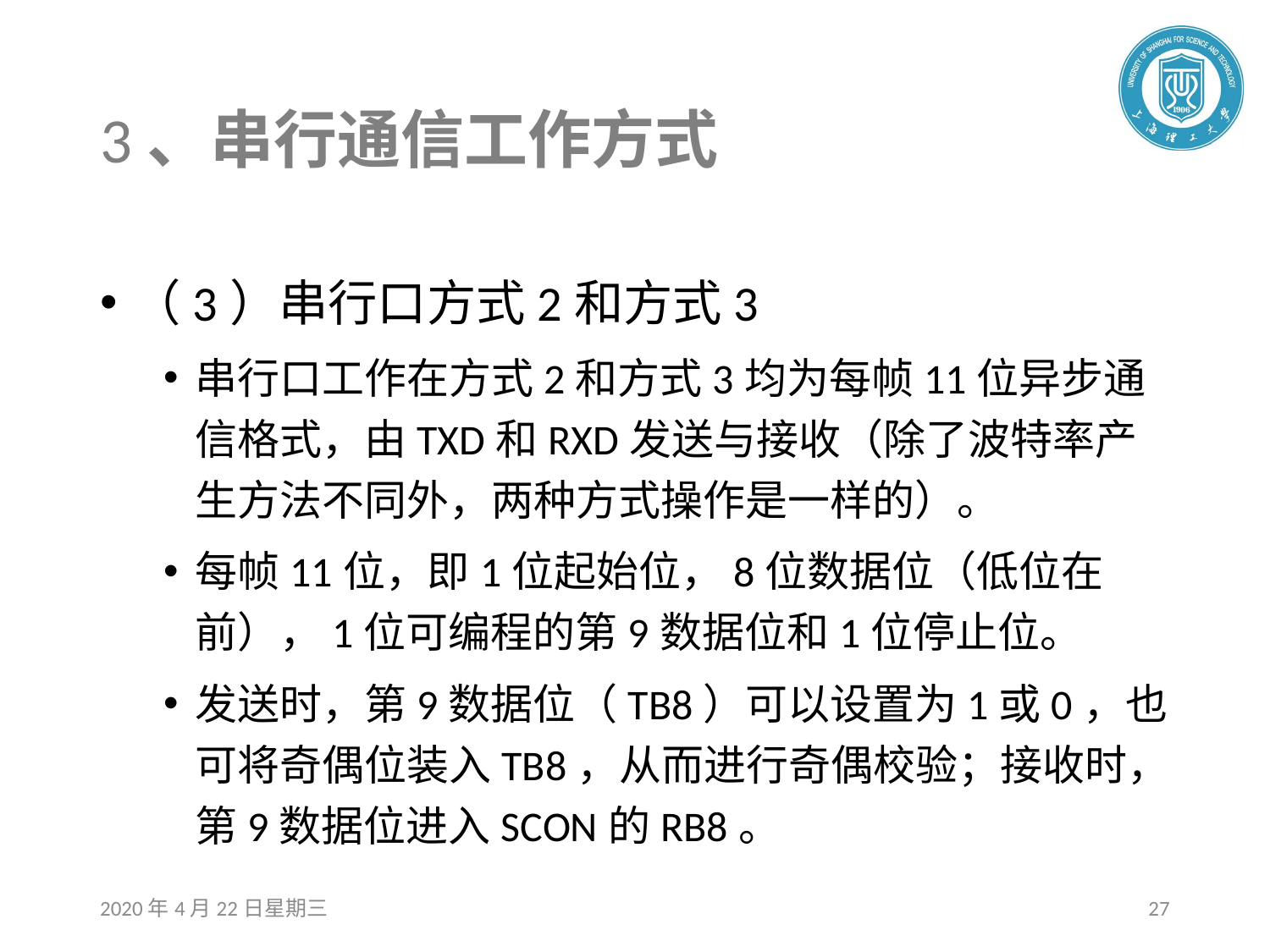

# 3、串行通信工作方式
（3）串行口方式2和方式3
串行口工作在方式2和方式3均为每帧11位异步通信格式，由TXD和RXD发送与接收（除了波特率产生方法不同外，两种方式操作是一样的）。
每帧11位，即1位起始位，8位数据位（低位在前），1位可编程的第9数据位和1位停止位。
发送时，第9数据位（TB8）可以设置为1或0，也可将奇偶位装入TB8，从而进行奇偶校验；接收时，第9数据位进入SCON的RB8。
2020年4月22日星期三
27